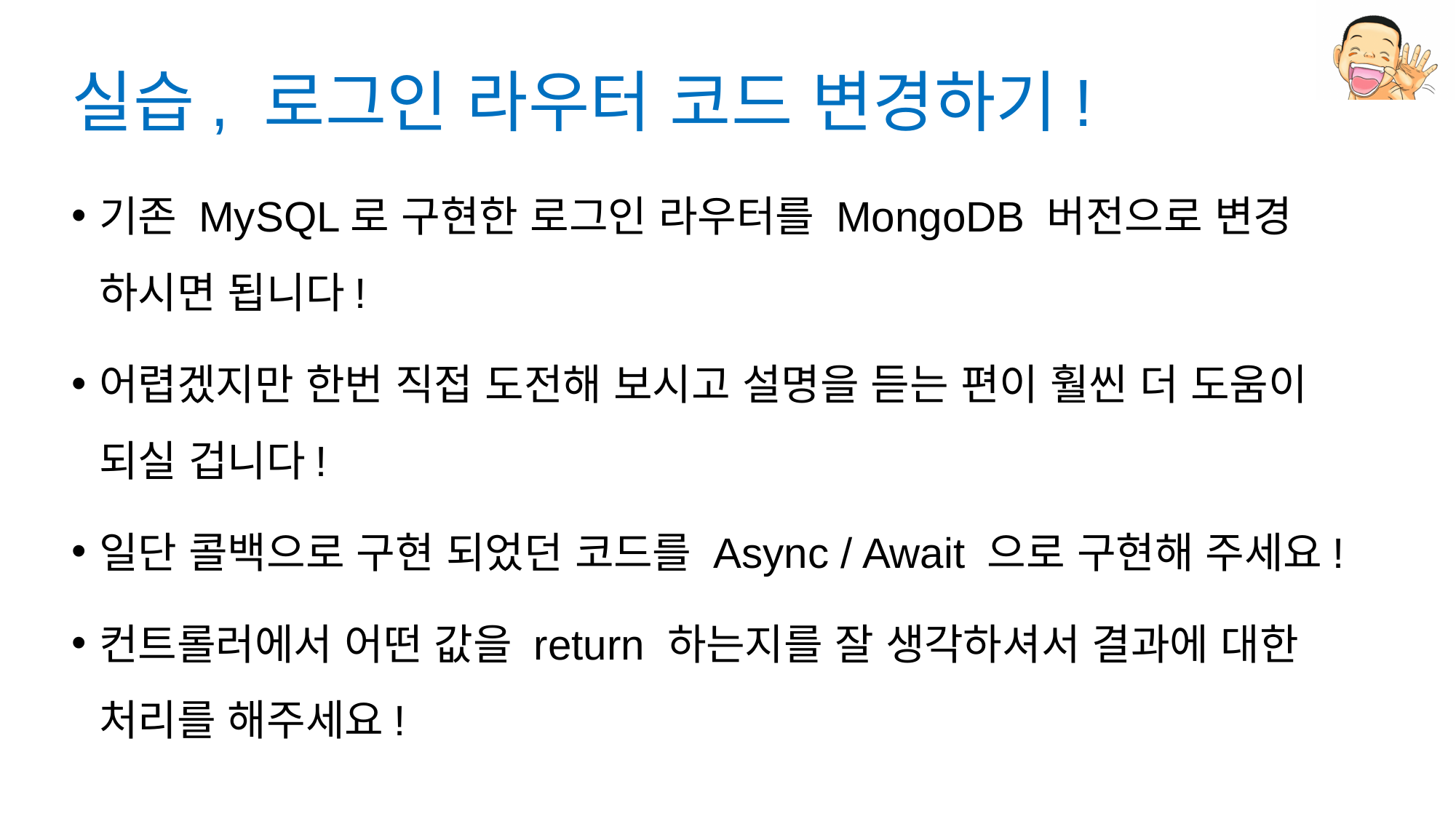

# 실습, 로그인 라우터 코드 변경하기!
기존 MySQL로 구현한 로그인 라우터를 MongoDB 버전으로 변경 하시면 됩니다!
어렵겠지만 한번 직접 도전해 보시고 설명을 듣는 편이 훨씬 더 도움이 되실 겁니다!
일단 콜백으로 구현 되었던 코드를 Async / Await 으로 구현해 주세요!
컨트롤러에서 어떤 값을 return 하는지를 잘 생각하셔서 결과에 대한 처리를 해주세요!